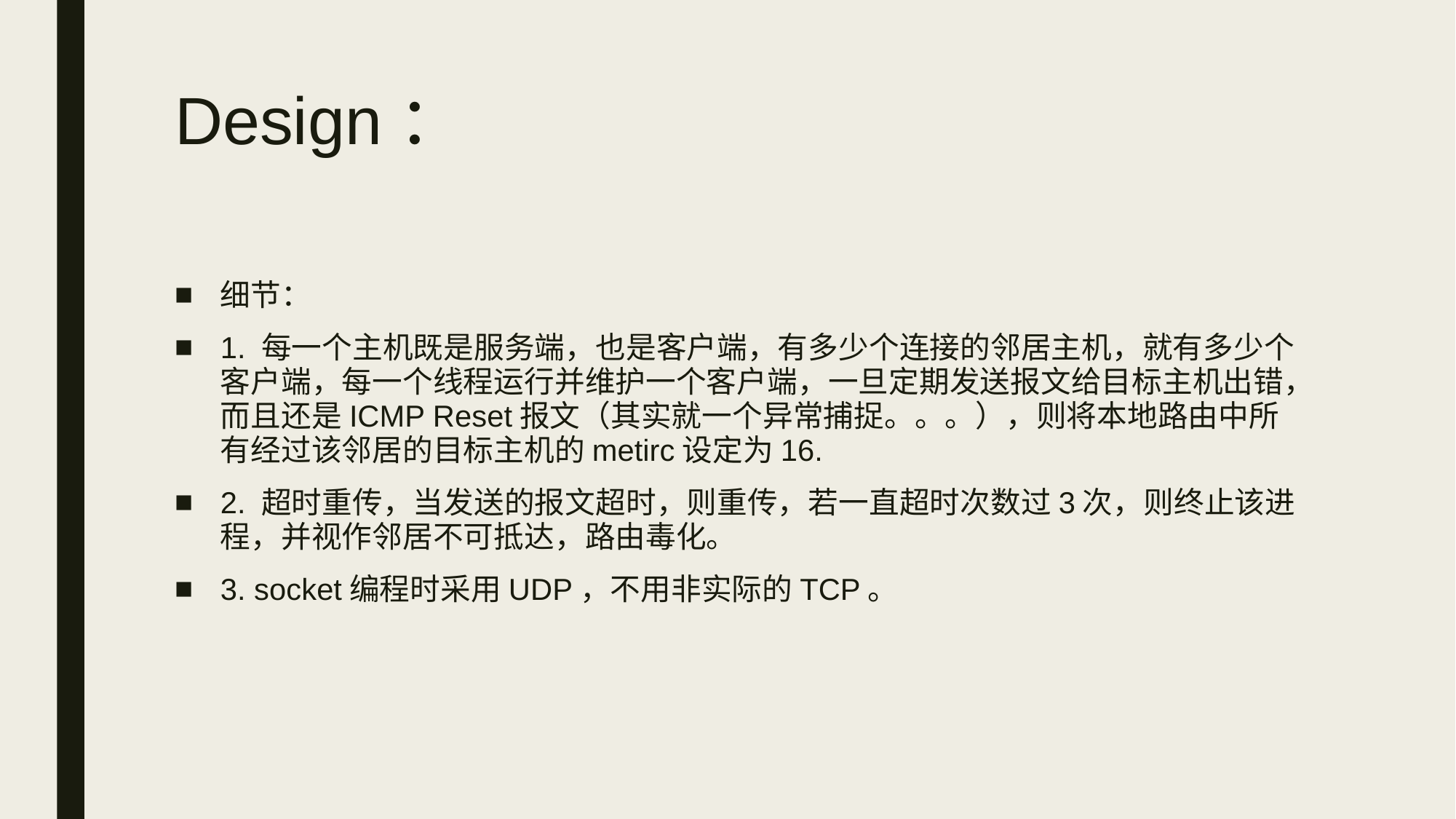

# Design：
细节：
1. 每一个主机既是服务端，也是客户端，有多少个连接的邻居主机，就有多少个客户端，每一个线程运行并维护一个客户端，一旦定期发送报文给目标主机出错，而且还是ICMP Reset报文（其实就一个异常捕捉。。。），则将本地路由中所有经过该邻居的目标主机的metirc设定为16.
2. 超时重传，当发送的报文超时，则重传，若一直超时次数过3次，则终止该进程，并视作邻居不可抵达，路由毒化。
3. socket编程时采用UDP，不用非实际的TCP。